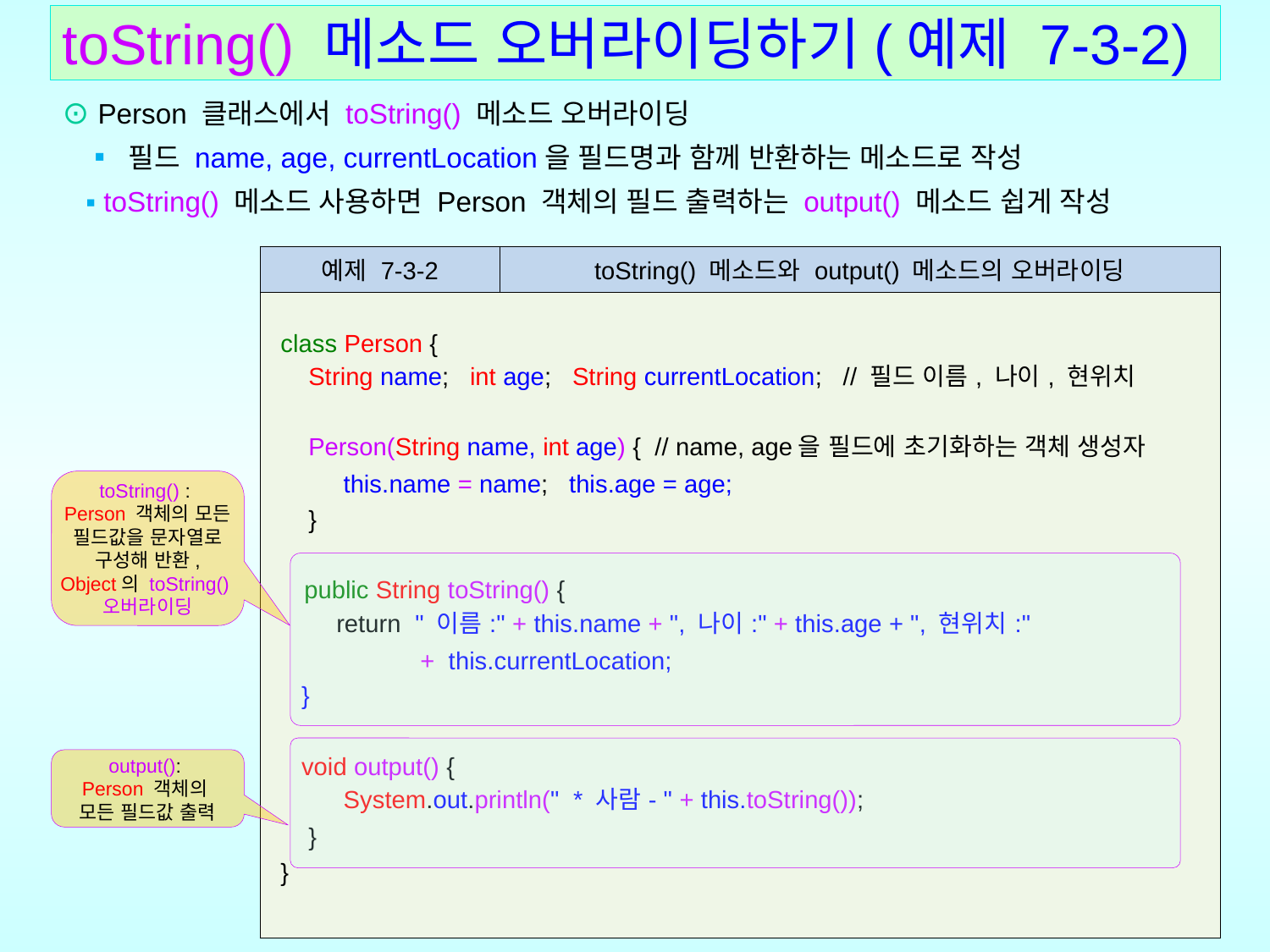

# toString() 메소드 오버라이딩하기(예제 7-3-2)
⊙ Person 클래스에서 toString() 메소드 오버라이딩
   ▪ 필드 name, age, currentLocation을 필드명과 함께 반환하는 메소드로 작성
   ▪ toString() 메소드 사용하면 Person 객체의 필드 출력하는 output() 메소드 쉽게 작성
| 예제 7-3-2 | toString() 메소드와 output() 메소드의 오버라이딩 |
| --- | --- |
| class Person { String name; int age; String currentLocation; // 필드 이름, 나이, 현위치 Person(String name, int age) { // name, age을 필드에 초기화하는 객체 생성자 this.name = name; this.age = age; } public String toString() { return " 이름:" + this.name + ", 나이:" + this.age + ", 현위치:" + this.currentLocation; } void output() { System.out.println(" \* 사람- " + this.toString()); } } |  |
toString() :
Person 객체의 모든 필드값을 문자열로 구성해 반환,
Object의 toString()
오버라이딩

output():
Person 객체의
모든 필드값 출력